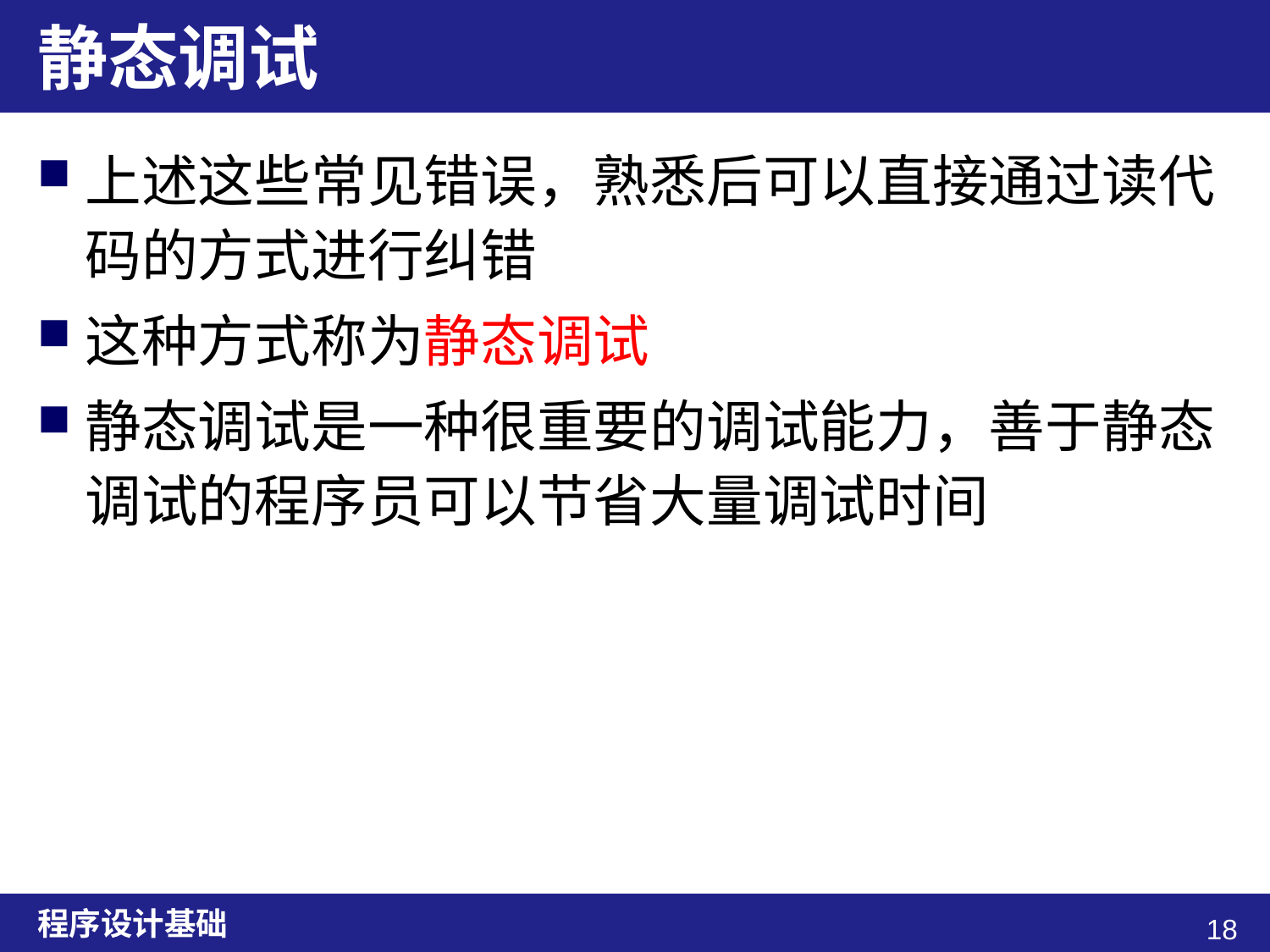

# 静态调试
上述这些常见错误，熟悉后可以直接通过读代码的方式进行纠错
这种方式称为静态调试
静态调试是一种很重要的调试能力，善于静态调试的程序员可以节省大量调试时间